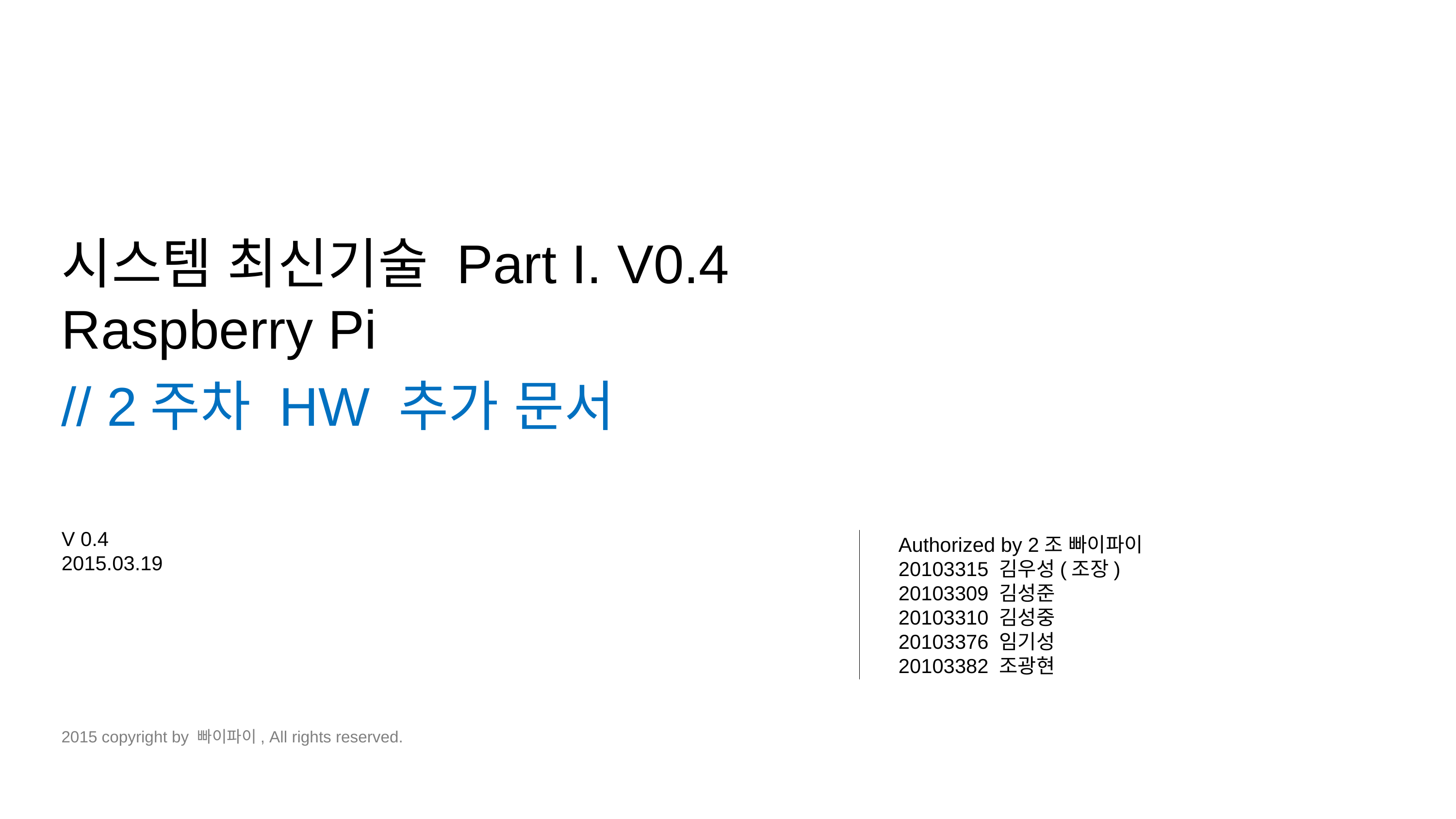

시스템 최신기술 Part I. V0.4
Raspberry Pi
// 2주차 HW 추가 문서
V 0.4
2015.03.19
Authorized by 2조 빠이파이
20103315 김우성(조장)
20103309 김성준
20103310 김성중
20103376 임기성
20103382 조광현
2015 copyright by 빠이파이, All rights reserved.